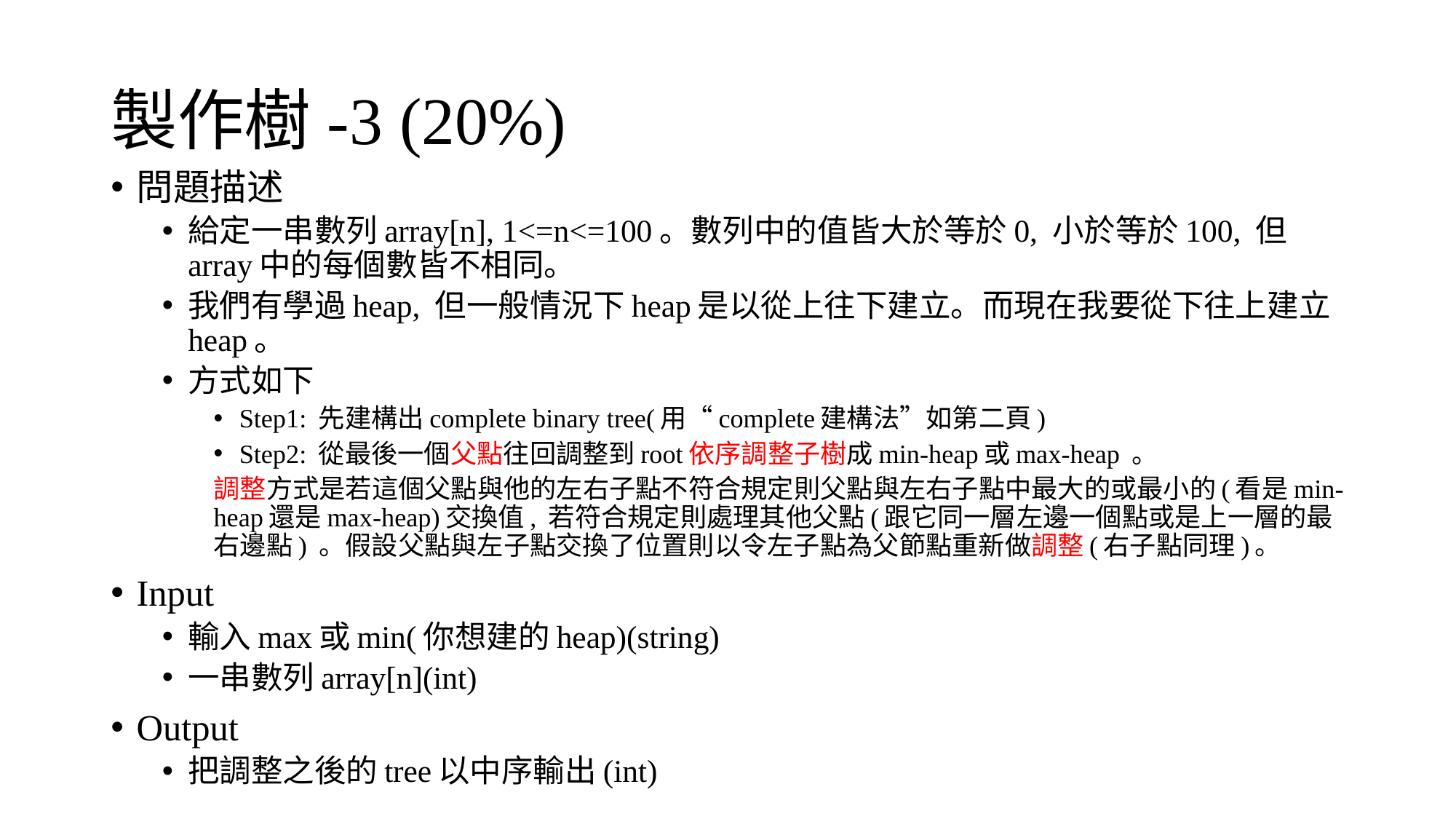

# 製作樹-3 (20%)
問題描述
給定一串數列array[n], 1<=n<=100。數列中的值皆大於等於0, 小於等於100, 但array中的每個數皆不相同。
我們有學過heap, 但一般情況下heap是以從上往下建立。而現在我要從下往上建立heap。
方式如下
Step1: 先建構出complete binary tree(用“complete建構法”如第二頁)
Step2: 從最後一個父點往回調整到root依序調整子樹成min-heap或max-heap 。
調整方式是若這個父點與他的左右子點不符合規定則父點與左右子點中最大的或最小的(看是min-heap還是max-heap)交換值, 若符合規定則處理其他父點(跟它同一層左邊一個點或是上一層的最右邊點) 。假設父點與左子點交換了位置則以令左子點為父節點重新做調整(右子點同理)。
Input
輸入max或min(你想建的heap)(string)
一串數列array[n](int)
Output
把調整之後的tree以中序輸出(int)